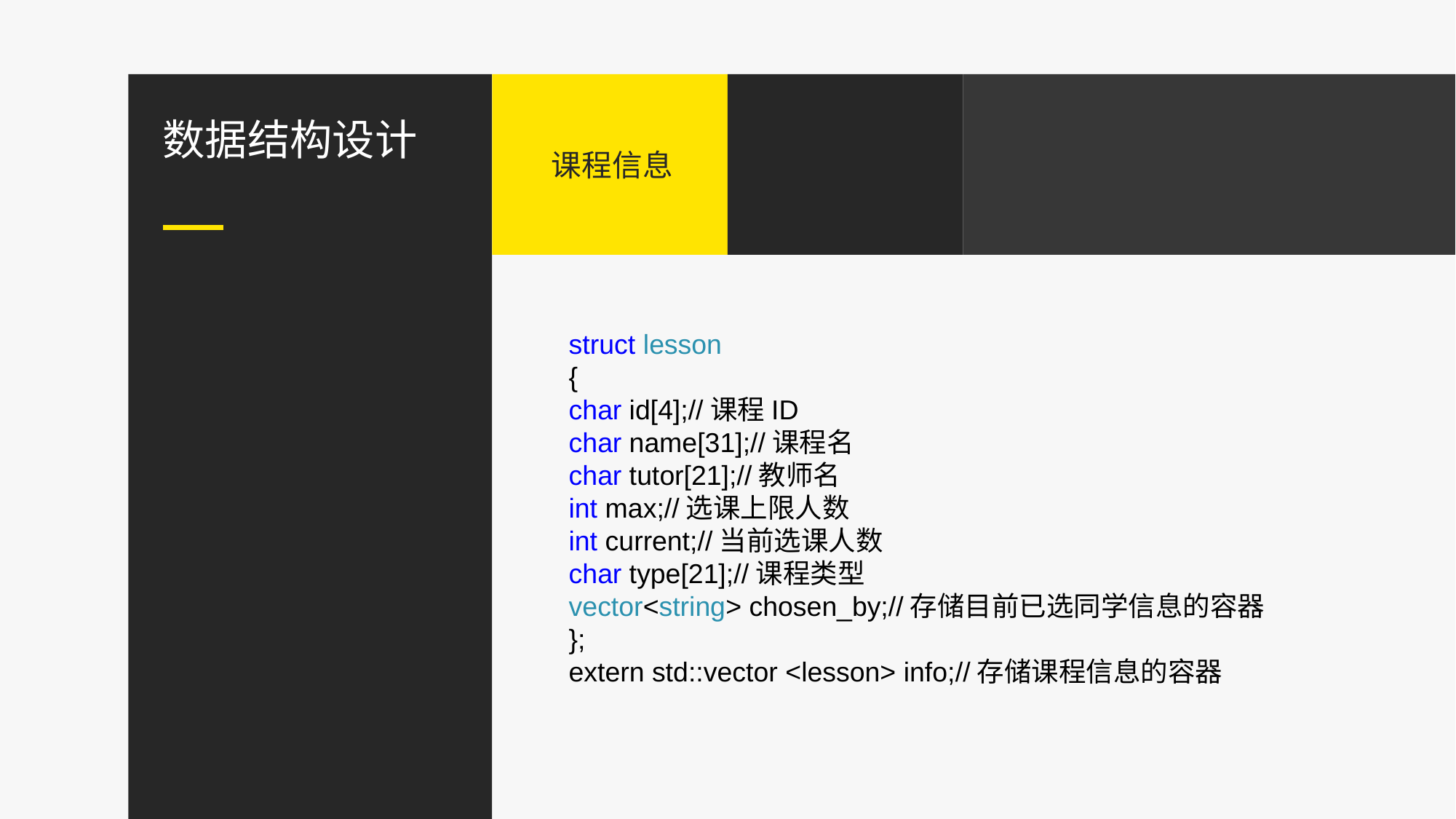

数据结构设计

课程信息

struct lesson
{
char id[4];//课程ID
char name[31];//课程名
char tutor[21];//教师名
int max;//选课上限人数
int current;//当前选课人数
char type[21];//课程类型
vector<string> chosen_by;//存储目前已选同学信息的容器
};
extern std::vector <lesson> info;//存储课程信息的容器